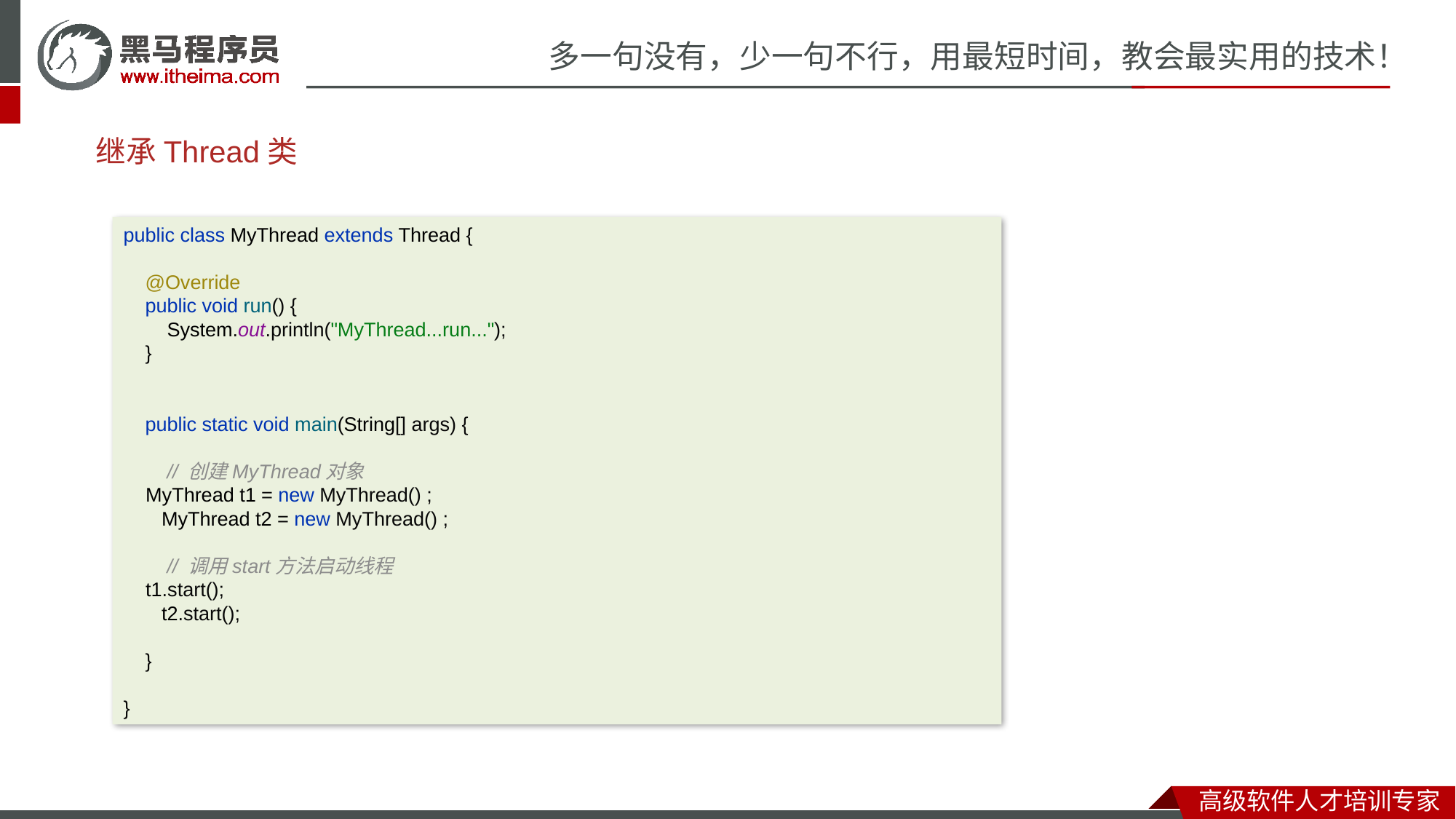

# 继承Thread类
public class MyThread extends Thread {
    @Override
    public void run() {
        System.out.println("MyThread...run...");
    }
    public static void main(String[] args) {
        // 创建MyThread对象
    MyThread t1 = new MyThread() ;
       MyThread t2 = new MyThread() ;
        // 调用start方法启动线程
    t1.start();
       t2.start();
    }
}